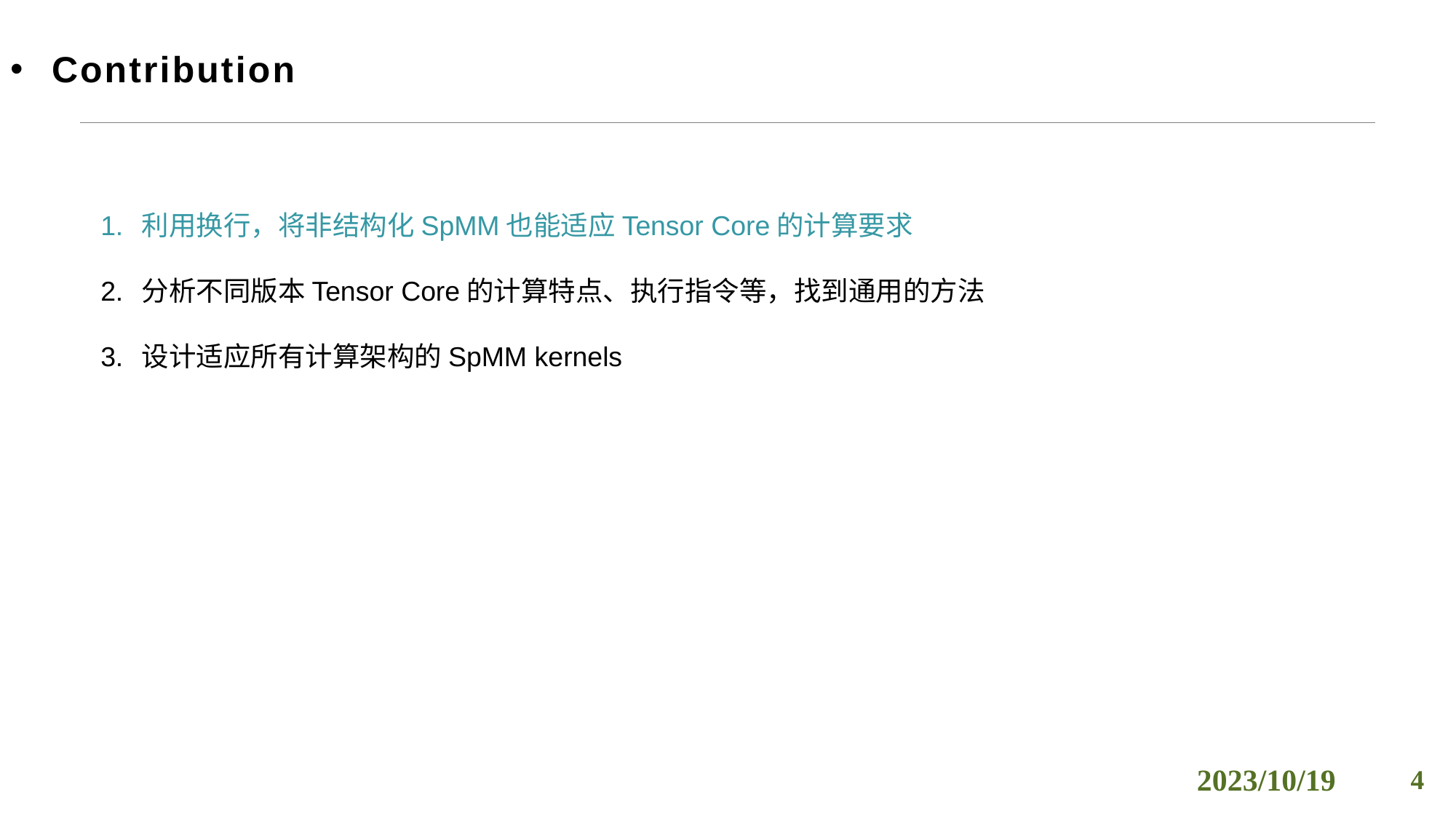

Contribution
利用换行，将非结构化SpMM也能适应Tensor Core的计算要求

分析不同版本Tensor Core的计算特点、执行指令等，找到通用的方法

设计适应所有计算架构的SpMM kernels
2023/10/19
4